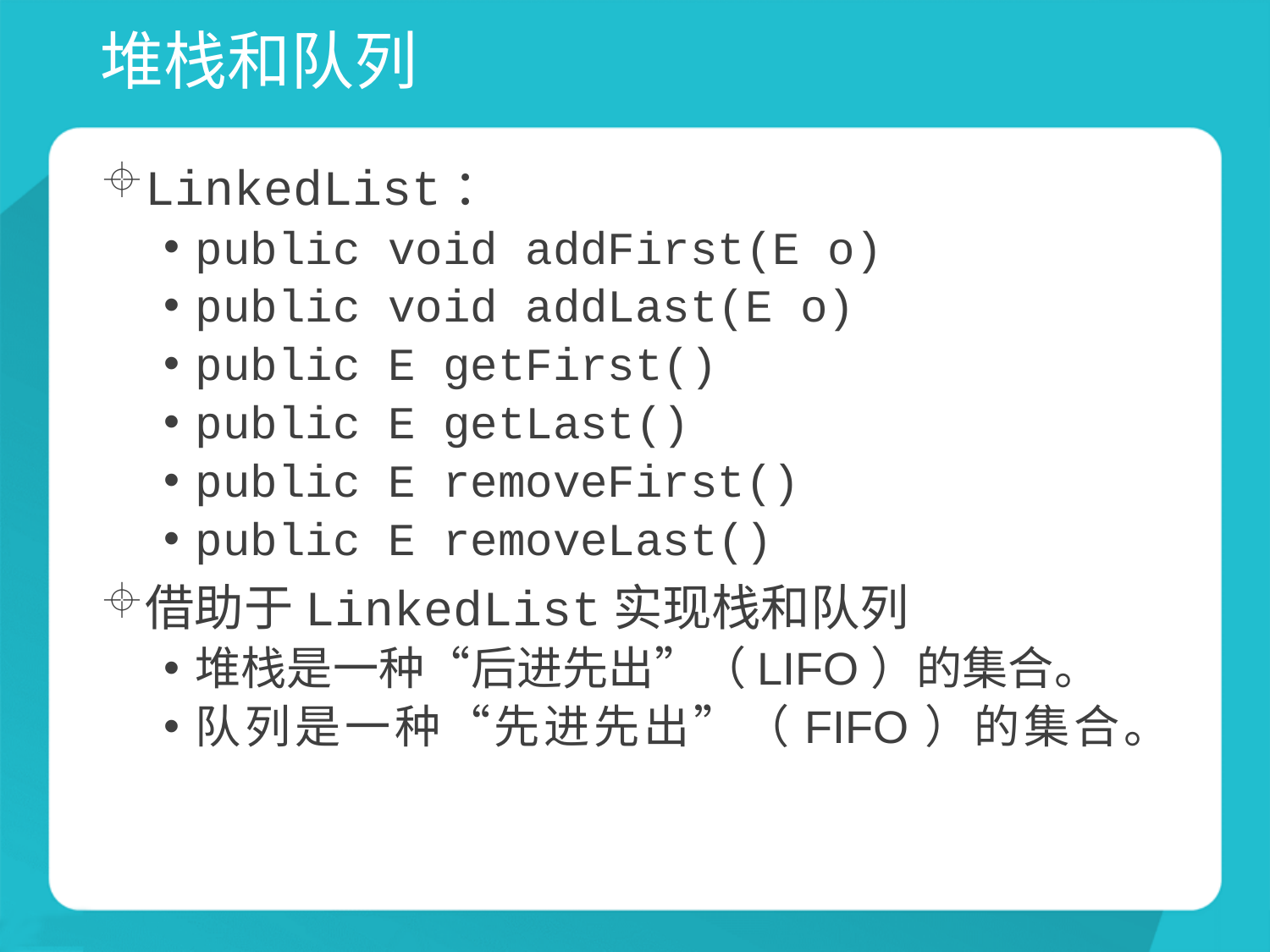

# 堆栈和队列
LinkedList：
public void addFirst(E o)
public void addLast(E o)
public E getFirst()
public E getLast()
public E removeFirst()
public E removeLast()
借助于LinkedList实现栈和队列
堆栈是一种“后进先出”（LIFO）的集合。
队列是一种“先进先出”（FIFO）的集合。